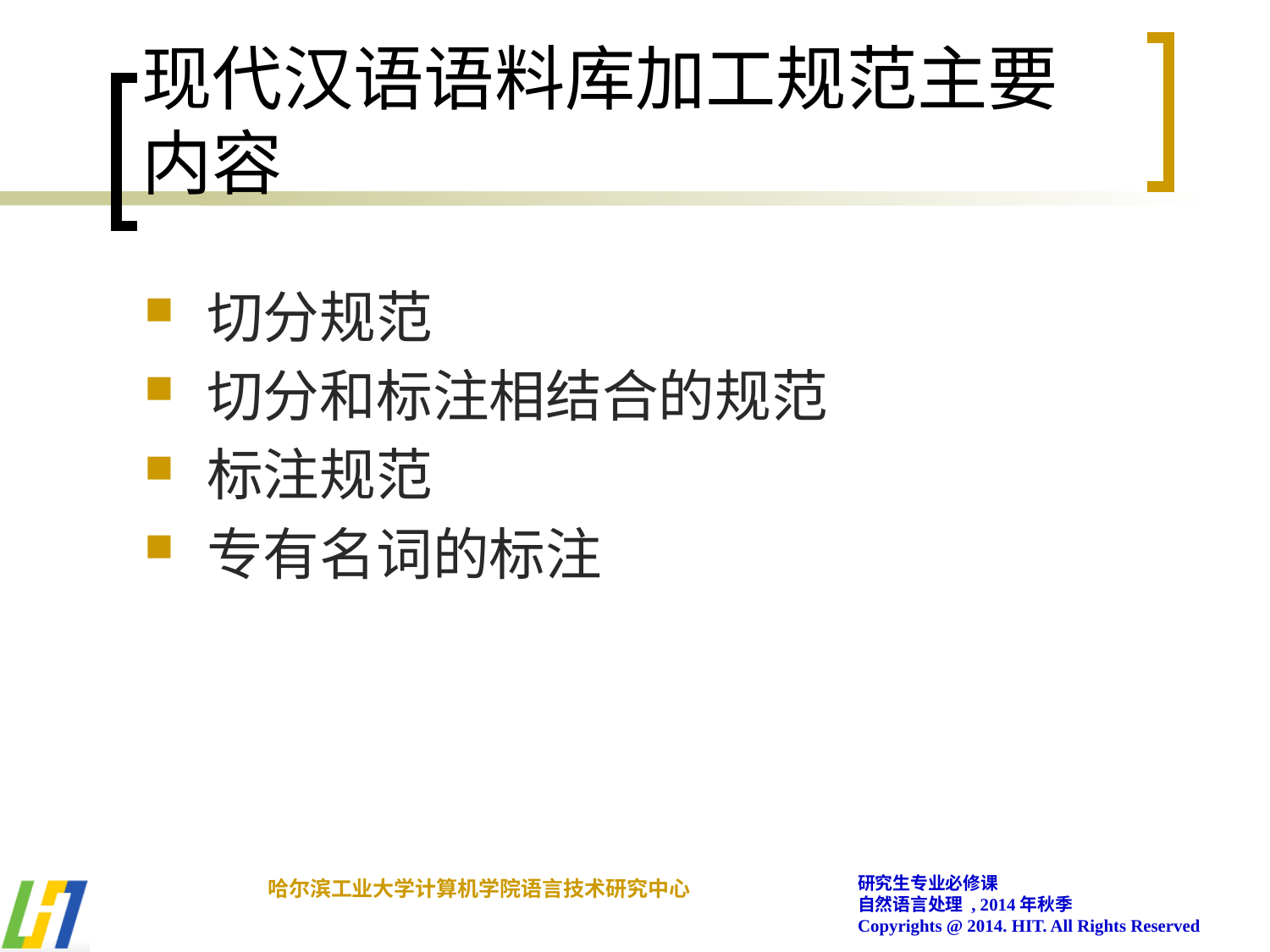

# 现代汉语语料库加工规范主要内容
切分规范
切分和标注相结合的规范
标注规范
专有名词的标注

研究生专业必修课
自然语言处理 , 2014年秋季
Copyrights @ 2014. HIT. All Rights Reserved
哈尔滨工业大学计算机学院语言技术研究中心